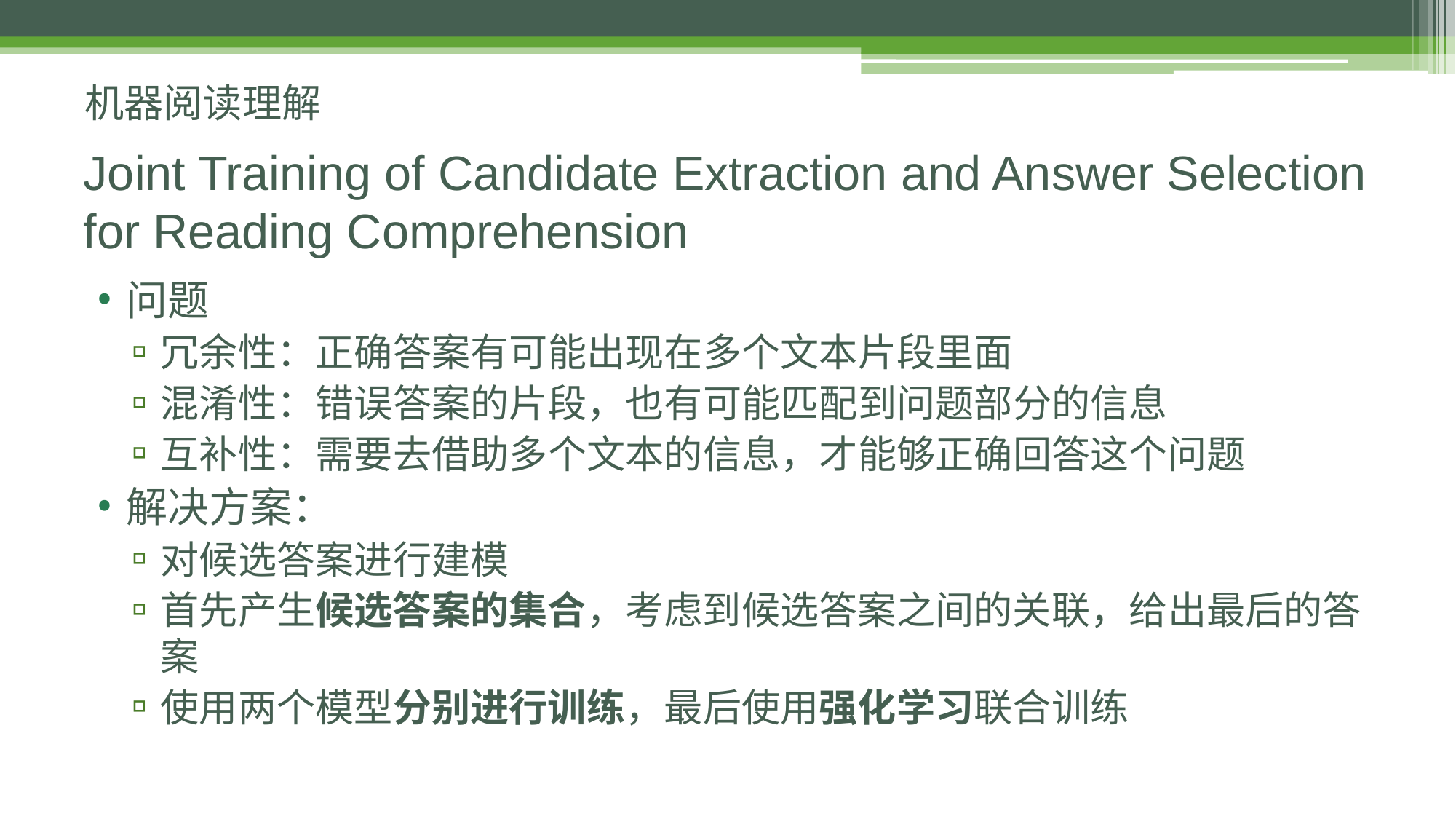

机器阅读理解
# Joint Training of Candidate Extraction and Answer Selection for Reading Comprehension
问题
冗余性：正确答案有可能出现在多个文本片段里面
混淆性：错误答案的片段，也有可能匹配到问题部分的信息
互补性：需要去借助多个文本的信息，才能够正确回答这个问题
解决方案：
对候选答案进行建模
首先产生候选答案的集合，考虑到候选答案之间的关联，给出最后的答案
使用两个模型分别进行训练，最后使用强化学习联合训练